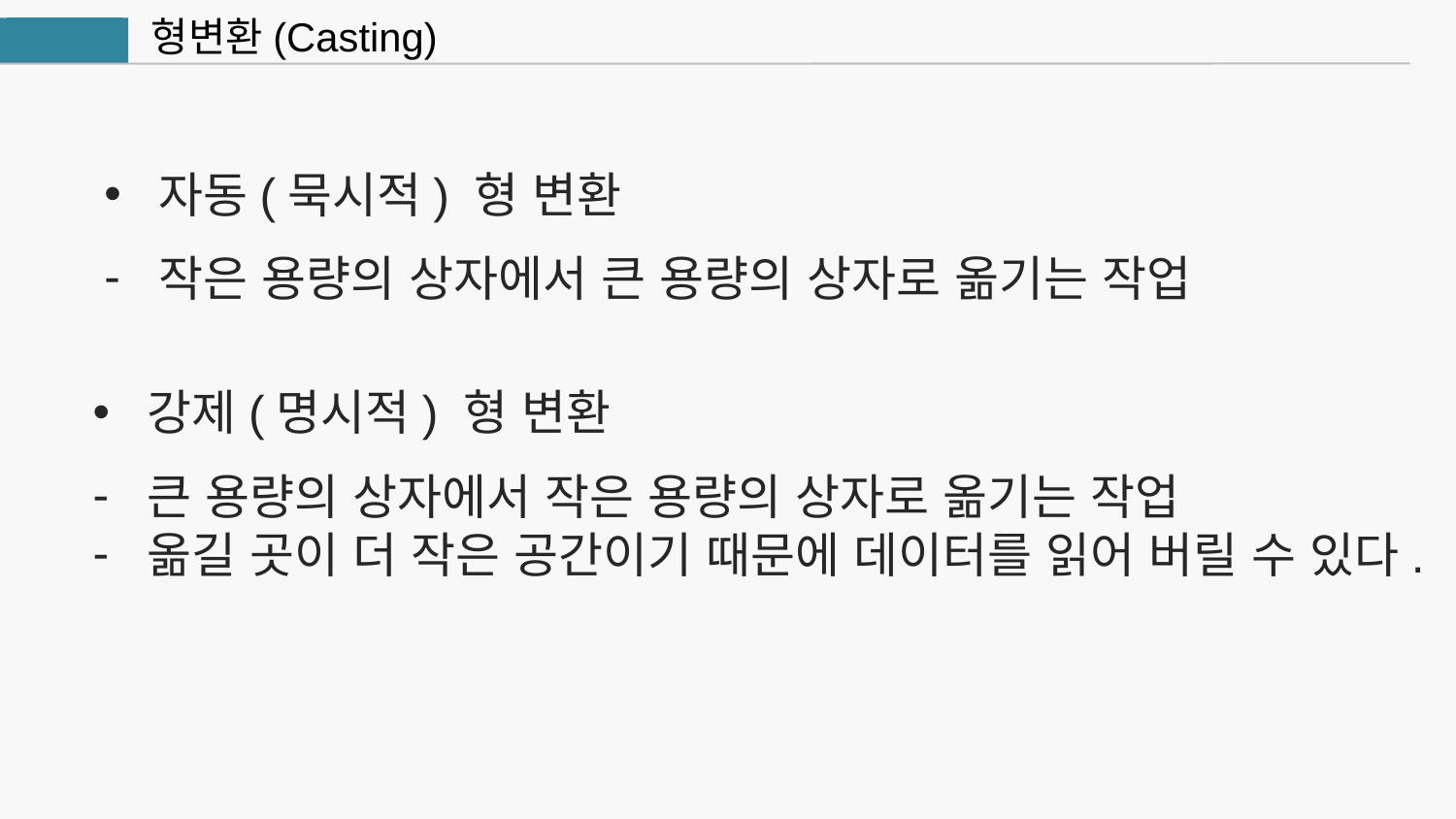

형변환(Casting)

자바
자동(묵시적) 형 변환

작은 용량의 상자에서 큰 용량의 상자로 옮기는 작업
강제(명시적) 형 변환

큰 용량의 상자에서 작은 용량의 상자로 옮기는 작업
옮길 곳이 더 작은 공간이기 때문에 데이터를 읽어 버릴 수 있다.